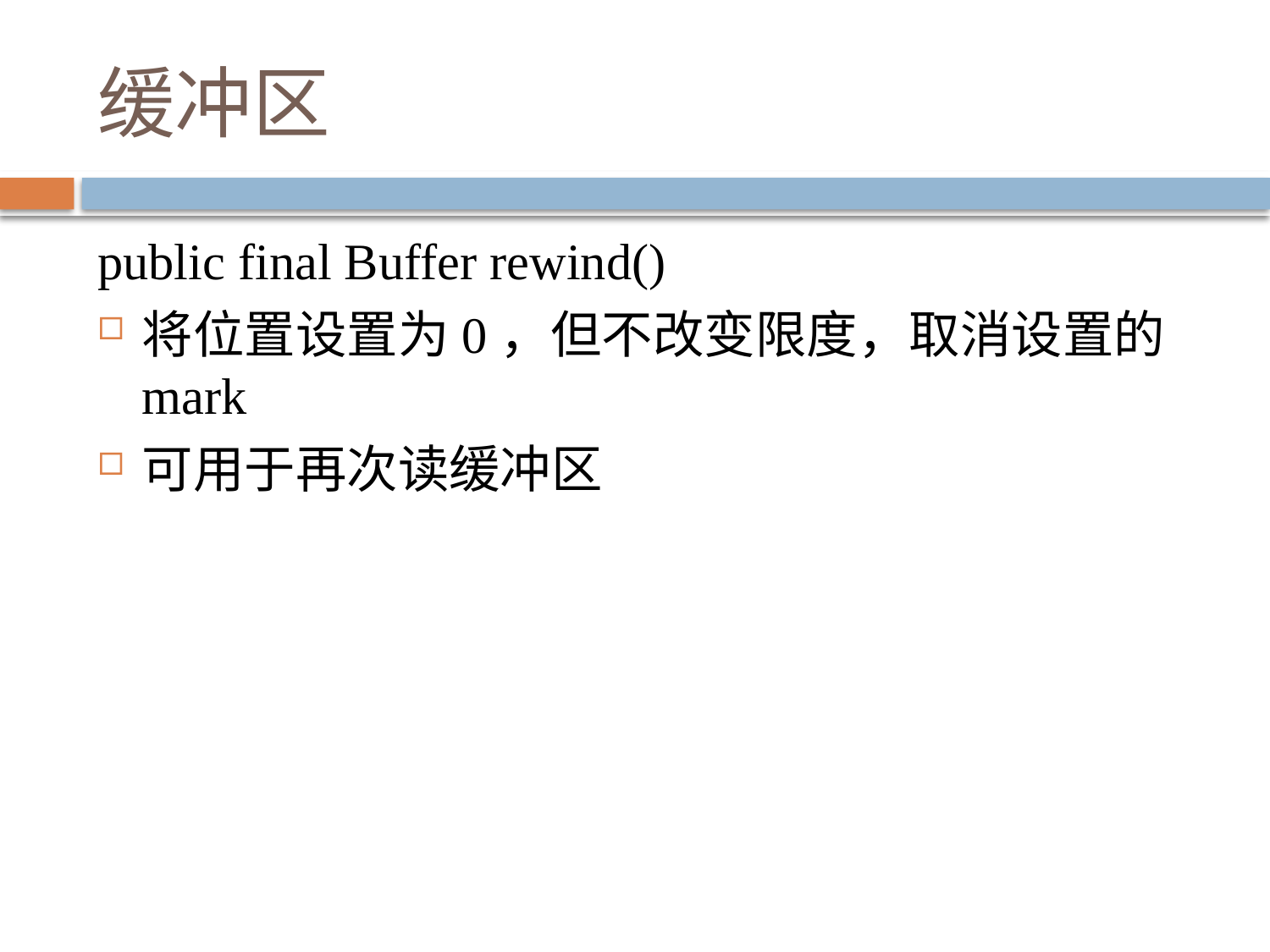

# 缓冲区
public final Buffer rewind()
将位置设置为0，但不改变限度，取消设置的mark
可用于再次读缓冲区